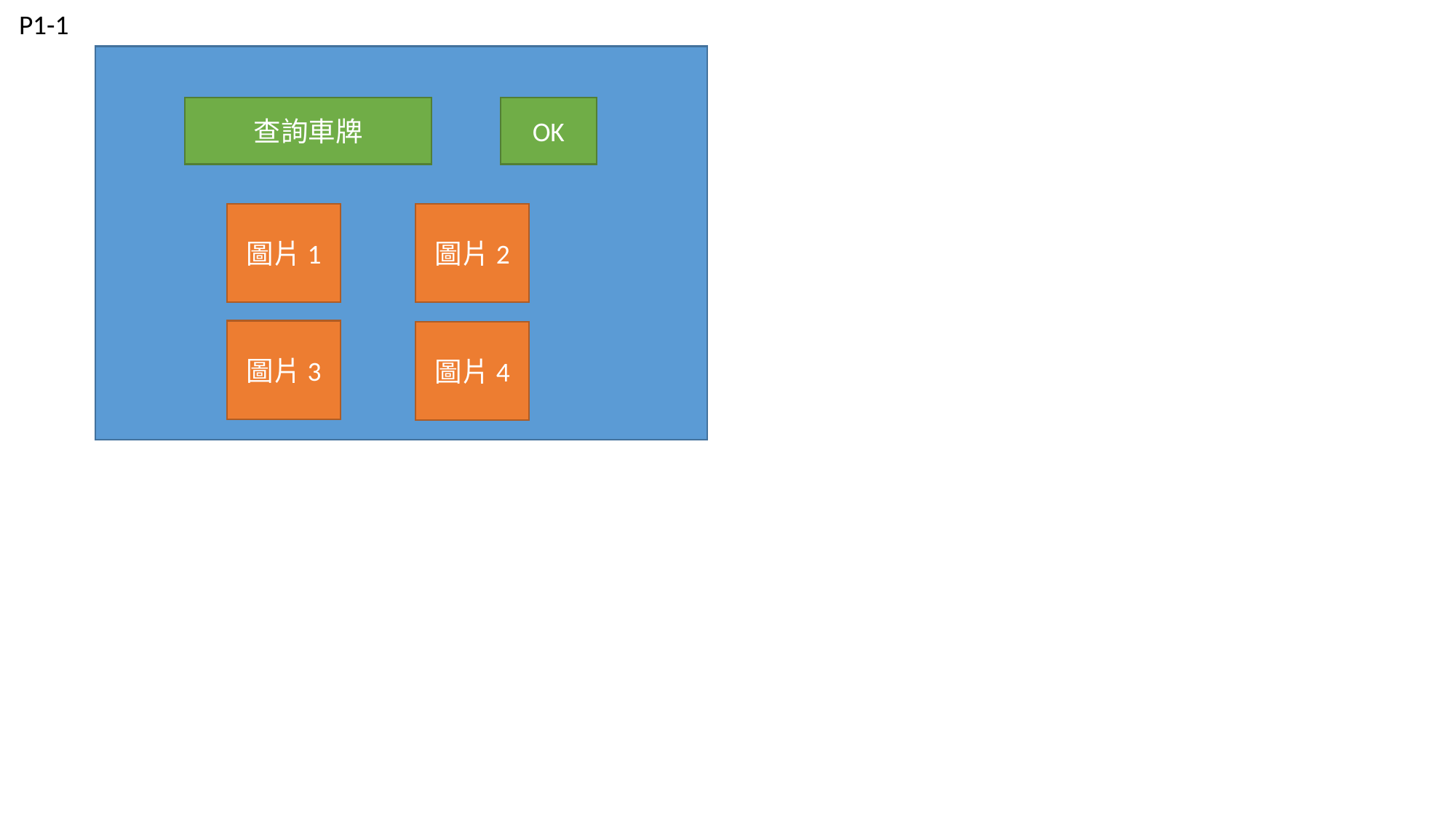

P1-1

查詢車牌
OK
圖片1
圖片2
圖片3
圖片4